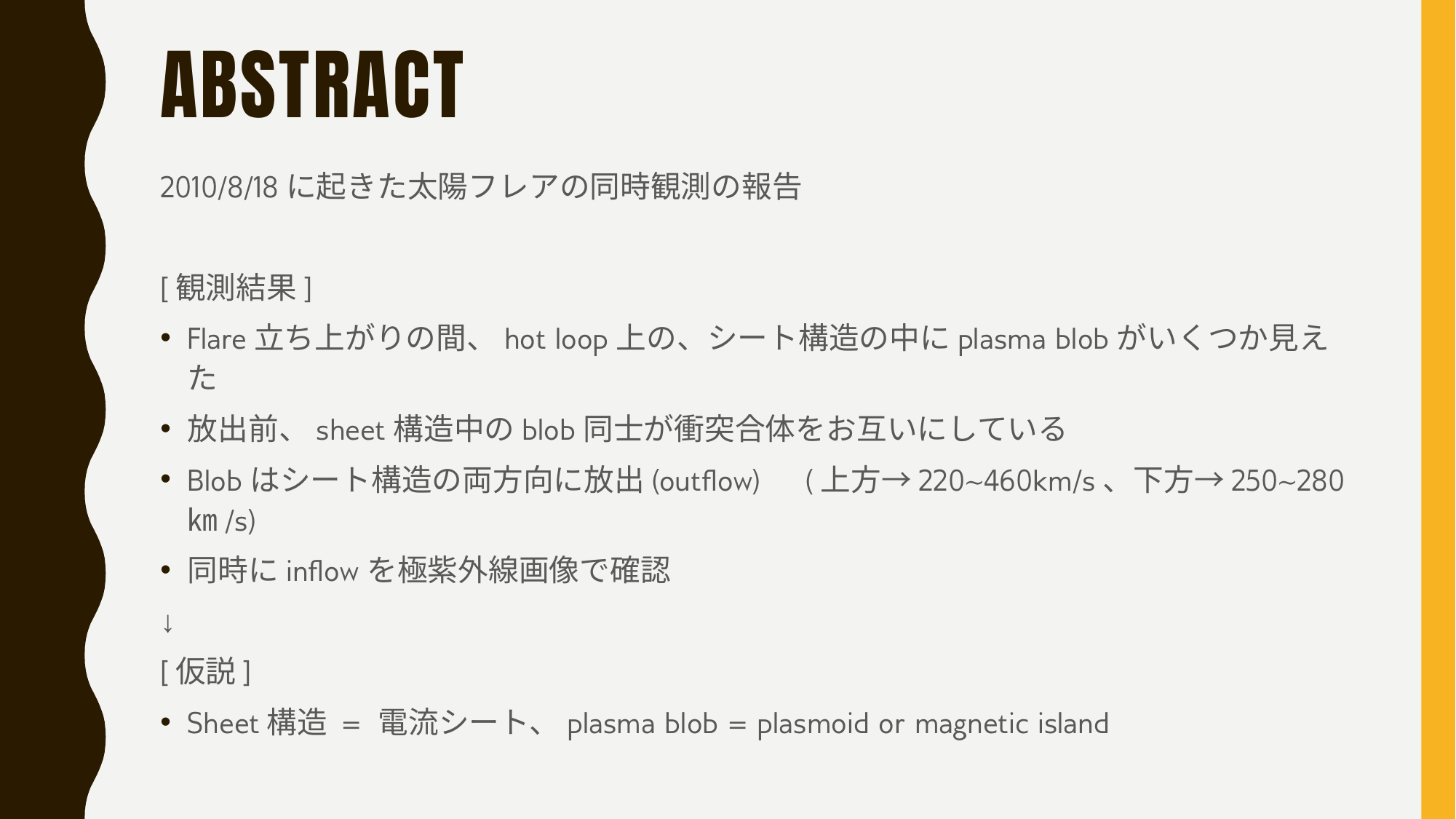

# Abstract
2010/8/18に起きた太陽フレアの同時観測の報告

[観測結果]
Flare立ち上がりの間、hot loop上の、シート構造の中にplasma blobがいくつか見えた
放出前、sheet構造中のblob同士が衝突合体をお互いにしている
Blobはシート構造の両方向に放出(outflow)　(上方→220~460km/s、下方→250~280㎞/s)
同時にinflowを極紫外線画像で確認
↓
[仮説]
Sheet構造 = 電流シート、plasma blob = plasmoid or magnetic island